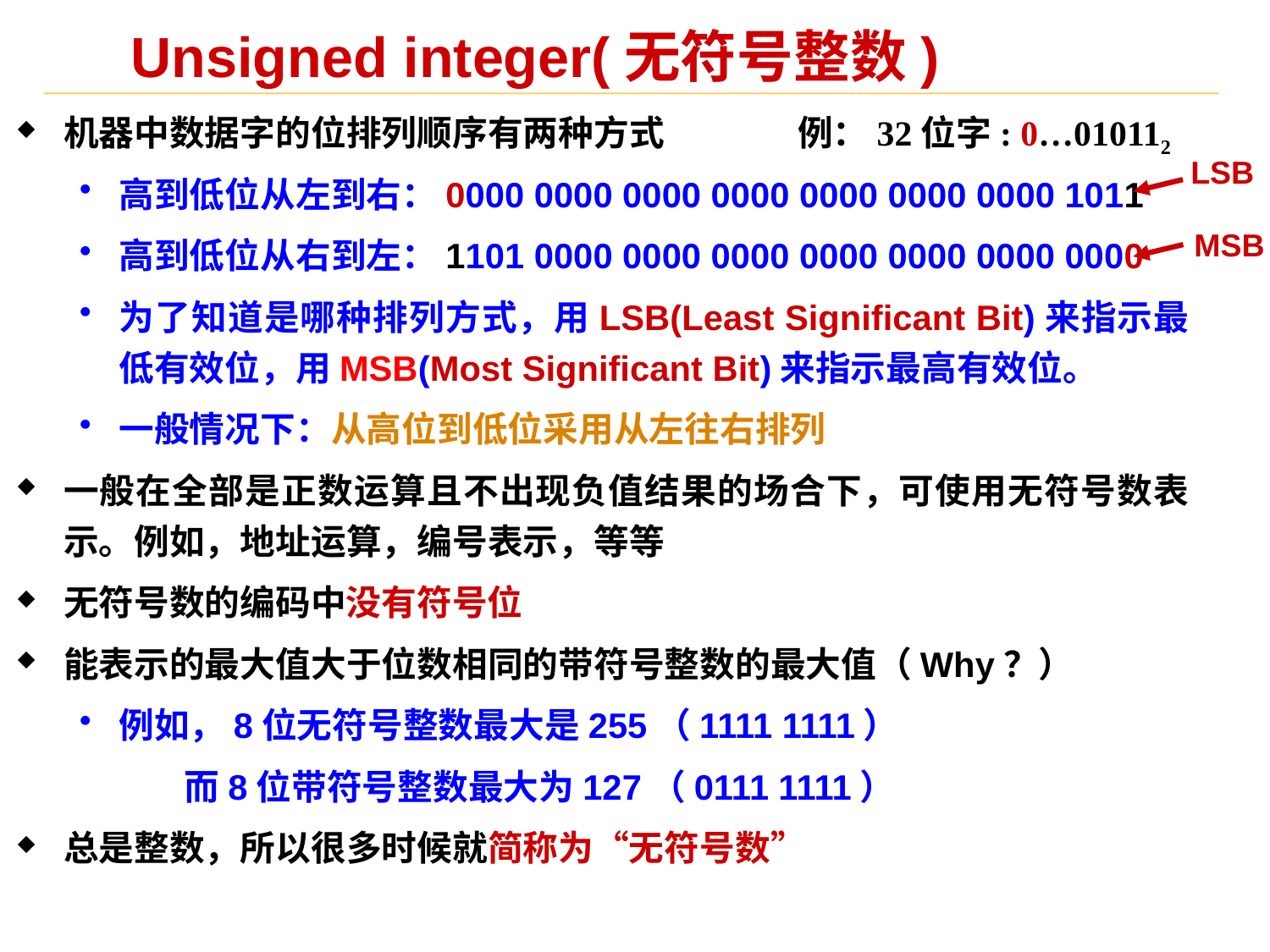

# Unsigned integer(无符号整数)
机器中数据字的位排列顺序有两种方式
高到低位从左到右：0000 0000 0000 0000 0000 0000 0000 1011
高到低位从右到左：1101 0000 0000 0000 0000 0000 0000 0000
为了知道是哪种排列方式，用LSB(Least Significant Bit)来指示最低有效位，用MSB(Most Significant Bit)来指示最高有效位。
一般情况下：从高位到低位采用从左往右排列
一般在全部是正数运算且不出现负值结果的场合下，可使用无符号数表示。例如，地址运算，编号表示，等等
无符号数的编码中没有符号位
能表示的最大值大于位数相同的带符号整数的最大值（Why？）
例如，8位无符号整数最大是255（1111 1111）
            而8位带符号整数最大为127（0111 1111）
总是整数，所以很多时候就简称为“无符号数”
例：32位字: 0…010112
   LSB

MSB

6